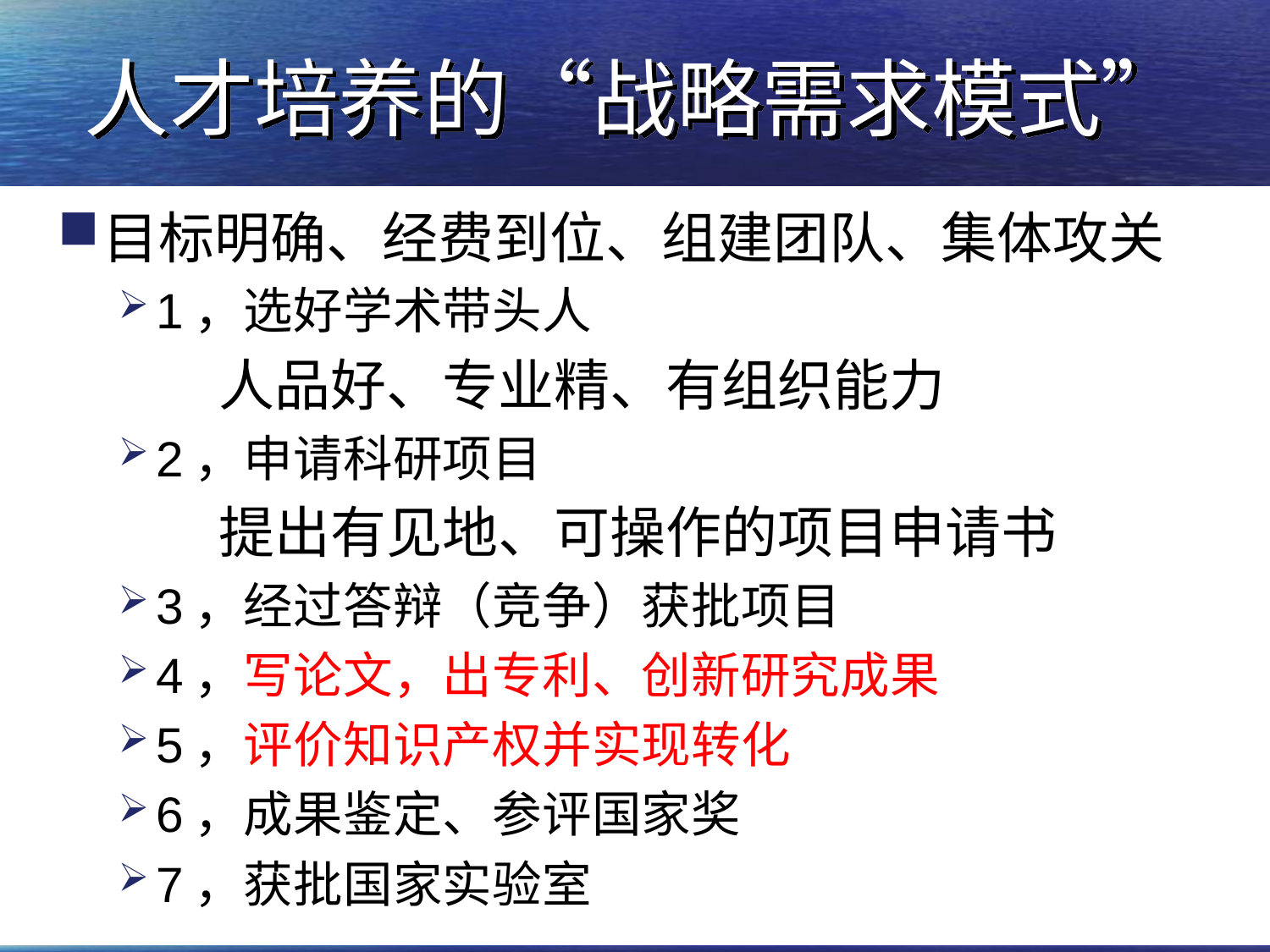

# 人才培养的“战略需求模式”
目标明确、经费到位、组建团队、集体攻关
1，选好学术带头人
            人品好、专业精、有组织能力
2，申请科研项目
            提出有见地、可操作的项目申请书
3，经过答辩（竞争）获批项目
4，写论文，出专利、创新研究成果
5，评价知识产权并实现转化
6，成果鉴定、参评国家奖
7，获批国家实验室